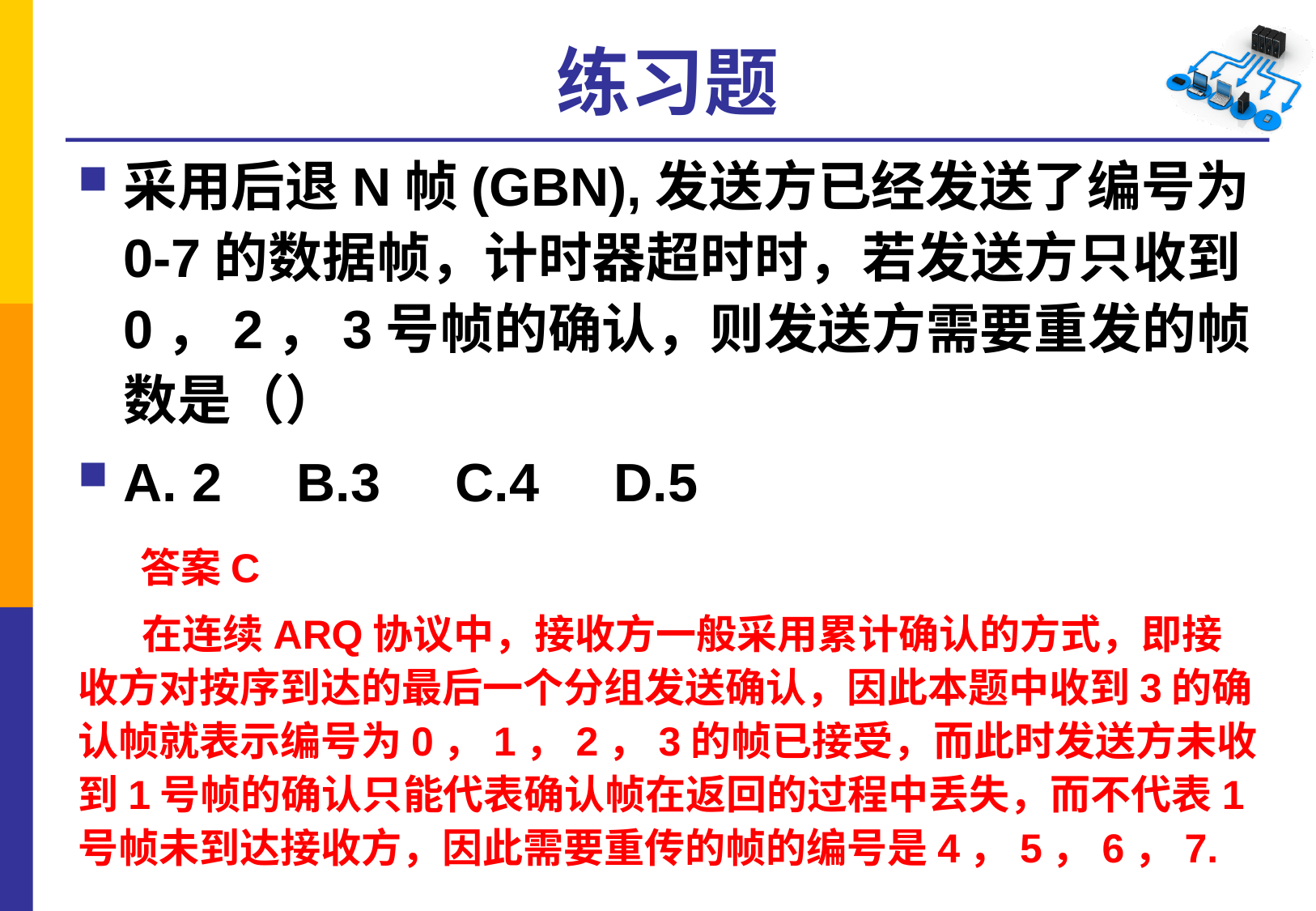

# 练习题
采用后退N帧(GBN),发送方已经发送了编号为0-7的数据帧，计时器超时时，若发送方只收到0，2，3号帧的确认，则发送方需要重发的帧数是（）
A. 2     B.3     C.4     D.5
    答案C
      在连续ARQ协议中，接收方一般采用累计确认的方式，即接收方对按序到达的最后一个分组发送确认，因此本题中收到3的确认帧就表示编号为0，1，2，3的帧已接受，而此时发送方未收到1号帧的确认只能代表确认帧在返回的过程中丢失，而不代表1号帧未到达接收方，因此需要重传的帧的编号是4，5，6，7.